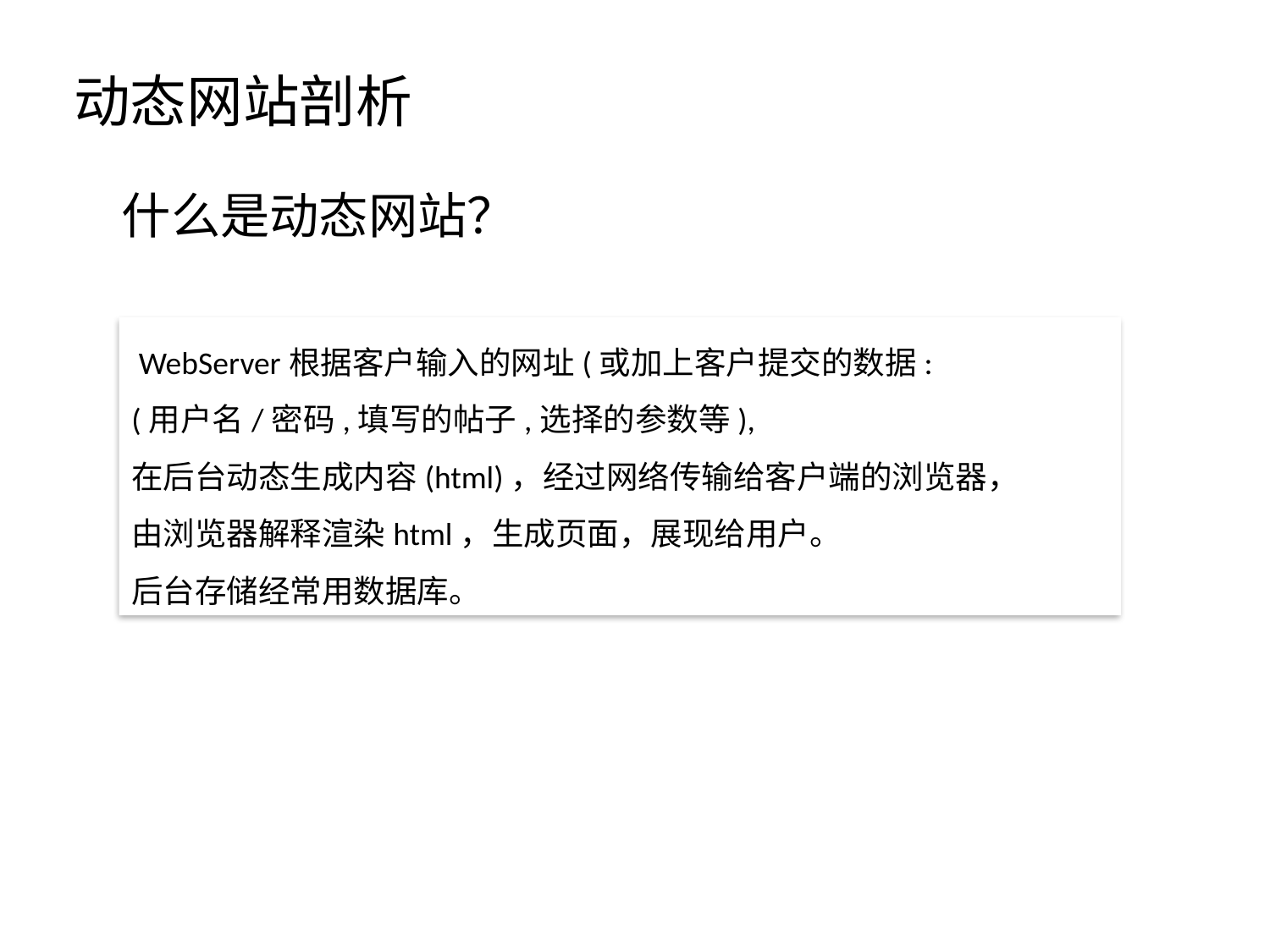

动态网站剖析
什么是动态网站？

 WebServer根据客户输入的网址(或加上客户提交的数据:
(用户名/密码,填写的帖子,选择的参数等),
在后台动态生成内容(html)，经过网络传输给客户端的浏览器，
由浏览器解释渲染html，生成页面，展现给用户。
后台存储经常用数据库。